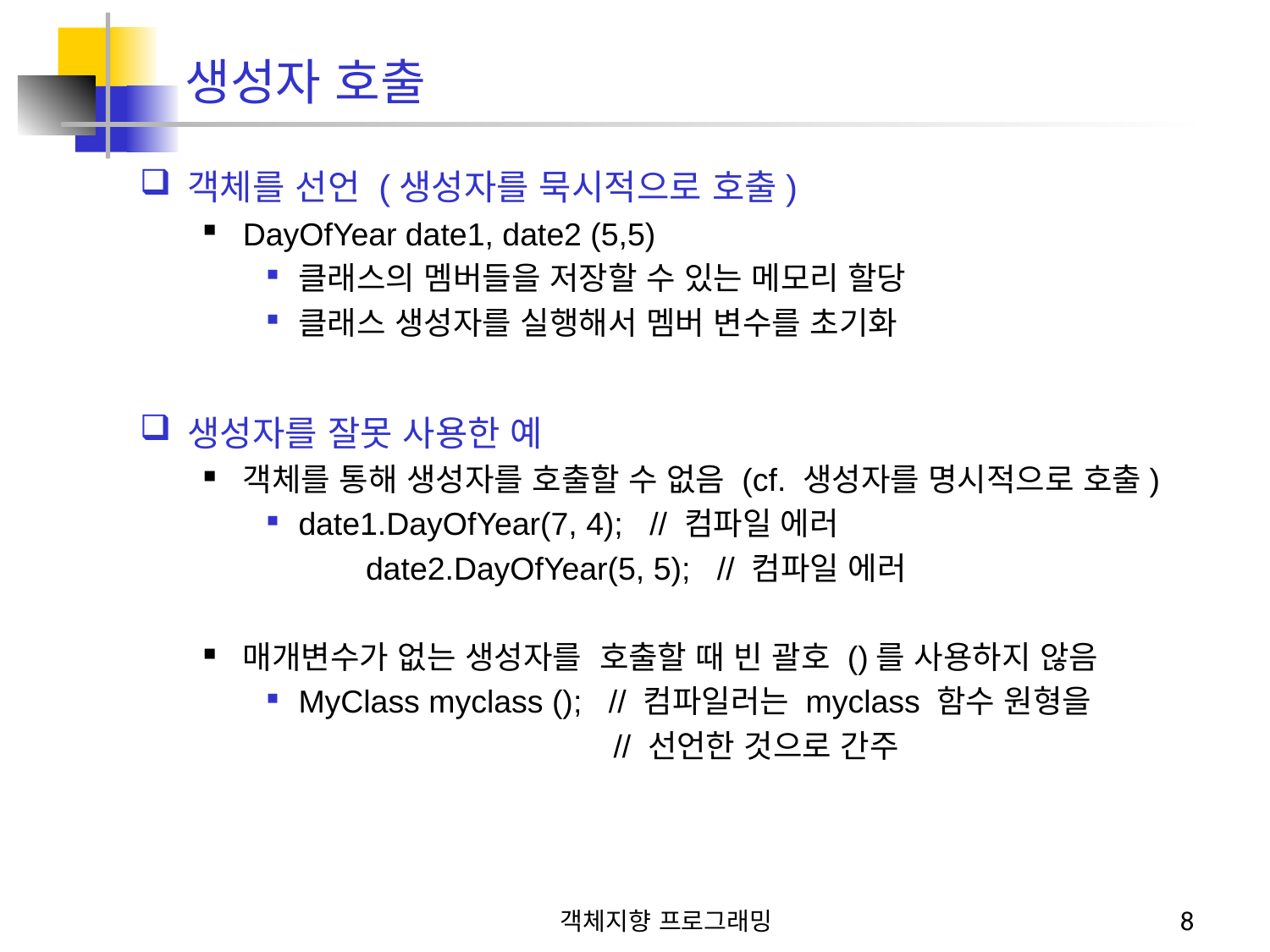

생성자 호출
객체를 선언 (생성자를 묵시적으로 호출)
DayOfYear date1, date2 (5,5)
클래스의 멤버들을 저장할 수 있는 메모리 할당
클래스 생성자를 실행해서 멤버 변수를 초기화

생성자를 잘못 사용한 예
객체를 통해 생성자를 호출할 수 없음 (cf. 생성자를 명시적으로 호출)
date1.DayOfYear(7, 4);   // 컴파일 에러
    	    date2.DayOfYear(5, 5);   // 컴파일 에러

매개변수가 없는 생성자를  호출할 때 빈 괄호 ()를 사용하지 않음
MyClass myclass ();   // 컴파일러는 myclass 함수 원형을
                                       // 선언한 것으로 간주
객체지향 프로그래밍
8